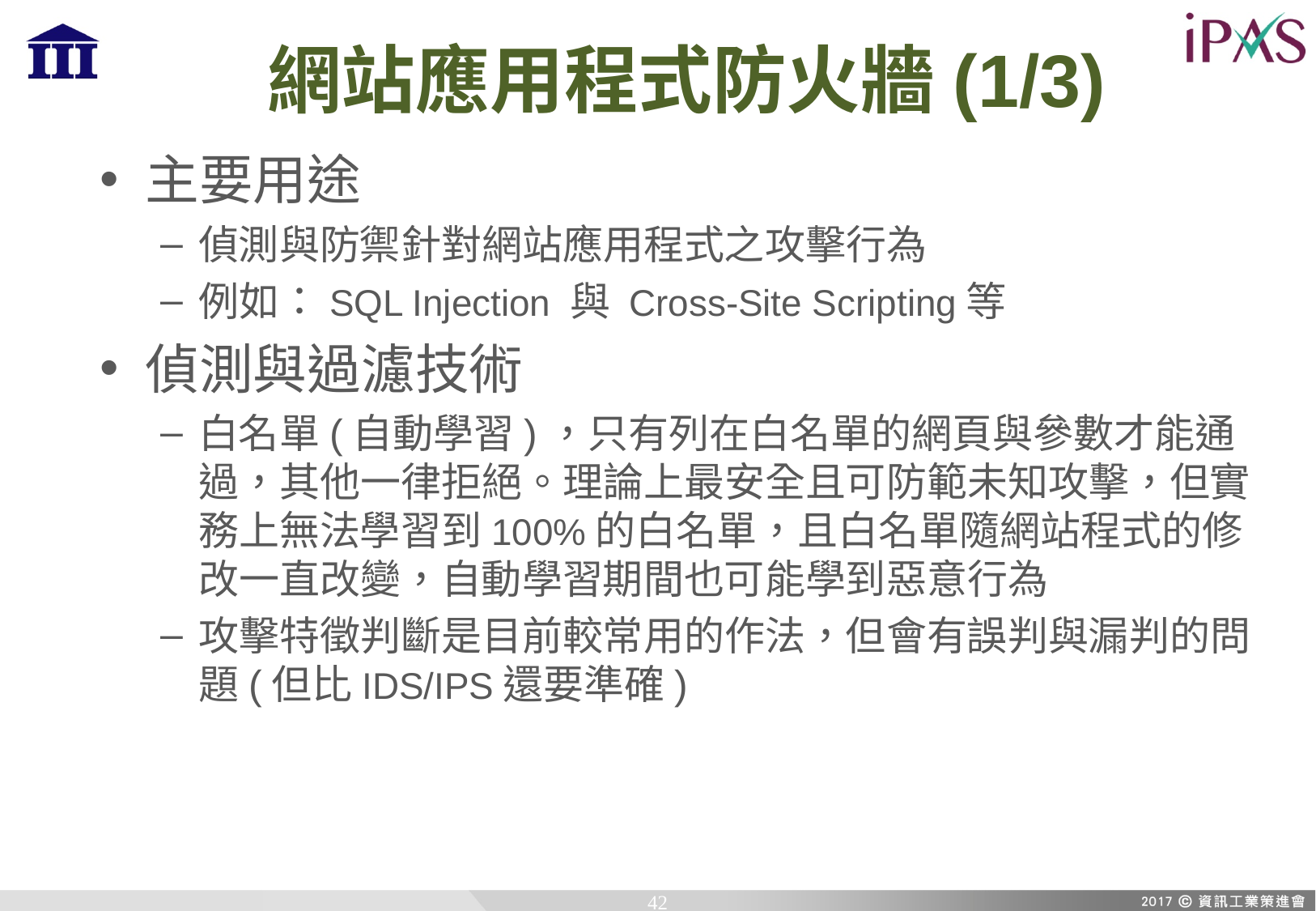

# 網站應用程式防火牆(1/3)
主要用途
偵測與防禦針對網站應用程式之攻擊行為
例如：SQL Injection 與 Cross-Site Scripting等
偵測與過濾技術
白名單(自動學習)，只有列在白名單的網頁與參數才能通過，其他一律拒絕。理論上最安全且可防範未知攻擊，但實務上無法學習到100%的白名單，且白名單隨網站程式的修改一直改變，自動學習期間也可能學到惡意行為
攻擊特徵判斷是目前較常用的作法，但會有誤判與漏判的問題(但比IDS/IPS還要準確)
42